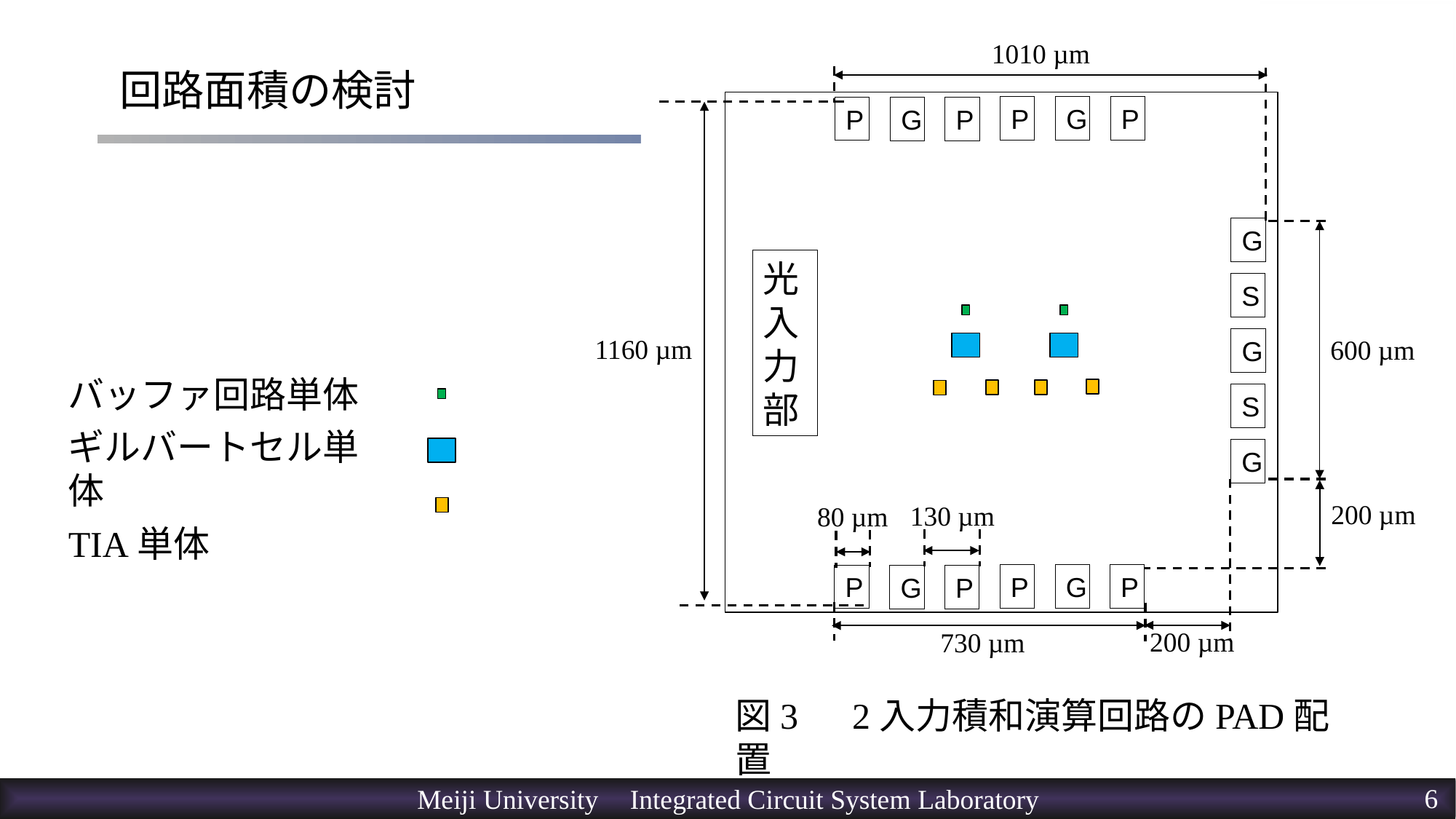

1010 µm

P
G
P
P
G
P
G
光入力部
S

1160 µm
600 µm

G

S
G
200 µm
130 µm
80 µm
P
G
P
P
G
P
200 µm
730 µm
# 回路面積の検討
バッファ回路単体
ギルバートセル単体
TIA単体

図3　2入力積和演算回路のPAD配置